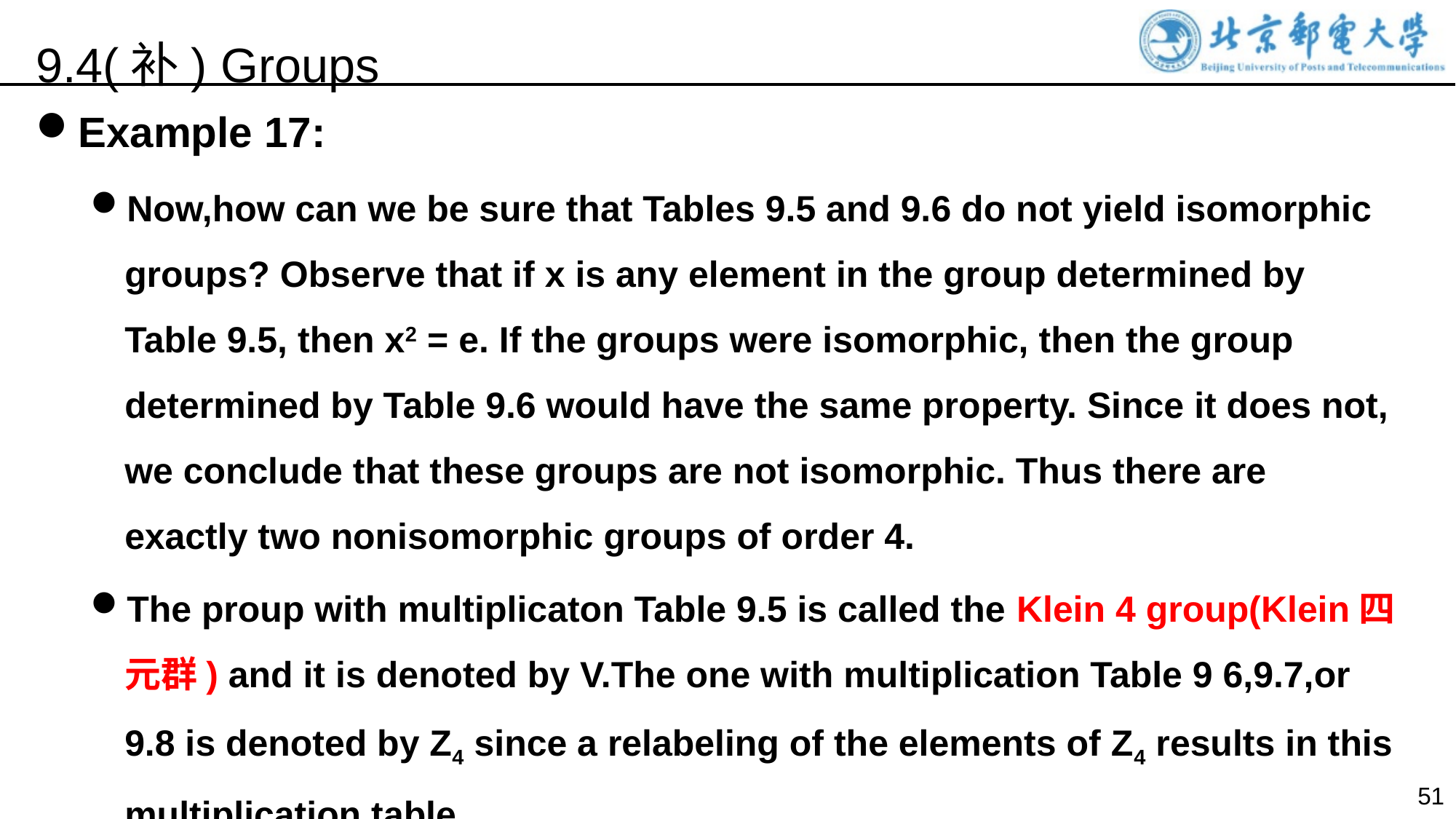

9.4(补) Groups
Example 17:
Now,how can we be sure that Tables 9.5 and 9.6 do not yield isomorphic groups? Observe that if x is any element in the group determined by Table 9.5, then x2 = e. If the groups were isomorphic, then the group determined by Table 9.6 would have the same property. Since it does not, we conclude that these groups are not isomorphic. Thus there are exactly two nonisomorphic groups of order 4.
The proup with multiplicaton Table 9.5 is called the Klein 4 group(Klein四元群) and it is denoted by V.The one with multiplication Table 9 6,9.7,or 9.8 is denoted by Z4 since a relabeling of the elements of Z4 results in this multiplication table.